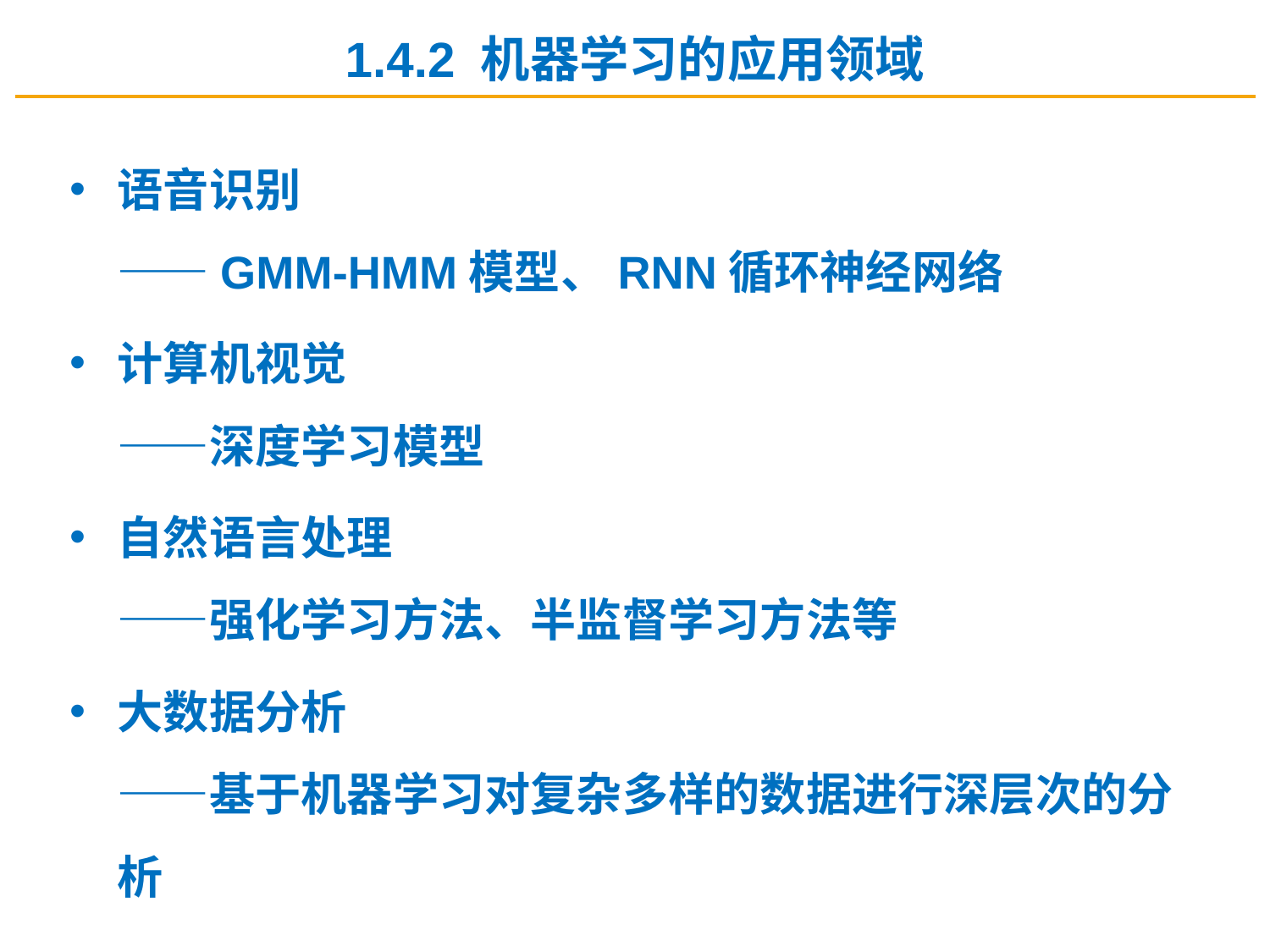

1.4.2 机器学习的应用领域
语音识别
——GMM-HMM模型、RNN循环神经网络
计算机视觉
——深度学习模型
自然语言处理
——强化学习方法、半监督学习方法等
大数据分析
——基于机器学习对复杂多样的数据进行深层次的分析